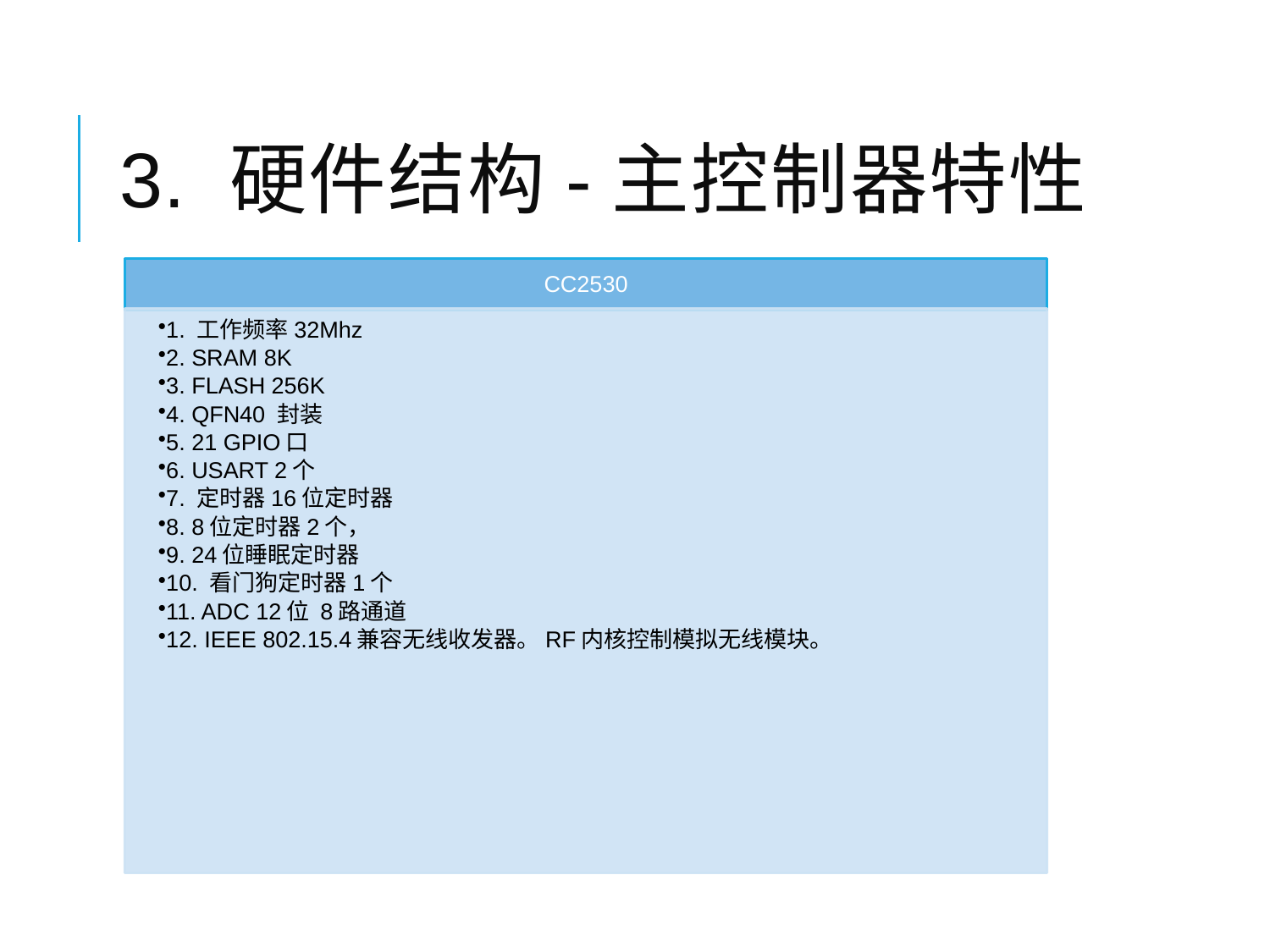

# 3. 硬件结构-主控制器特性
CC2530
1. 工作频率32Mhz
2. SRAM 8K
3. FLASH 256K
4. QFN40 封装
5. 21 GPIO口
6. USART 2个
7. 定时器16位定时器
8. 8位定时器2个，
9. 24位睡眠定时器
10. 看门狗定时器1个
11. ADC 12位 8路通道
12. IEEE 802.15.4兼容无线收发器。RF内核控制模拟无线模块。